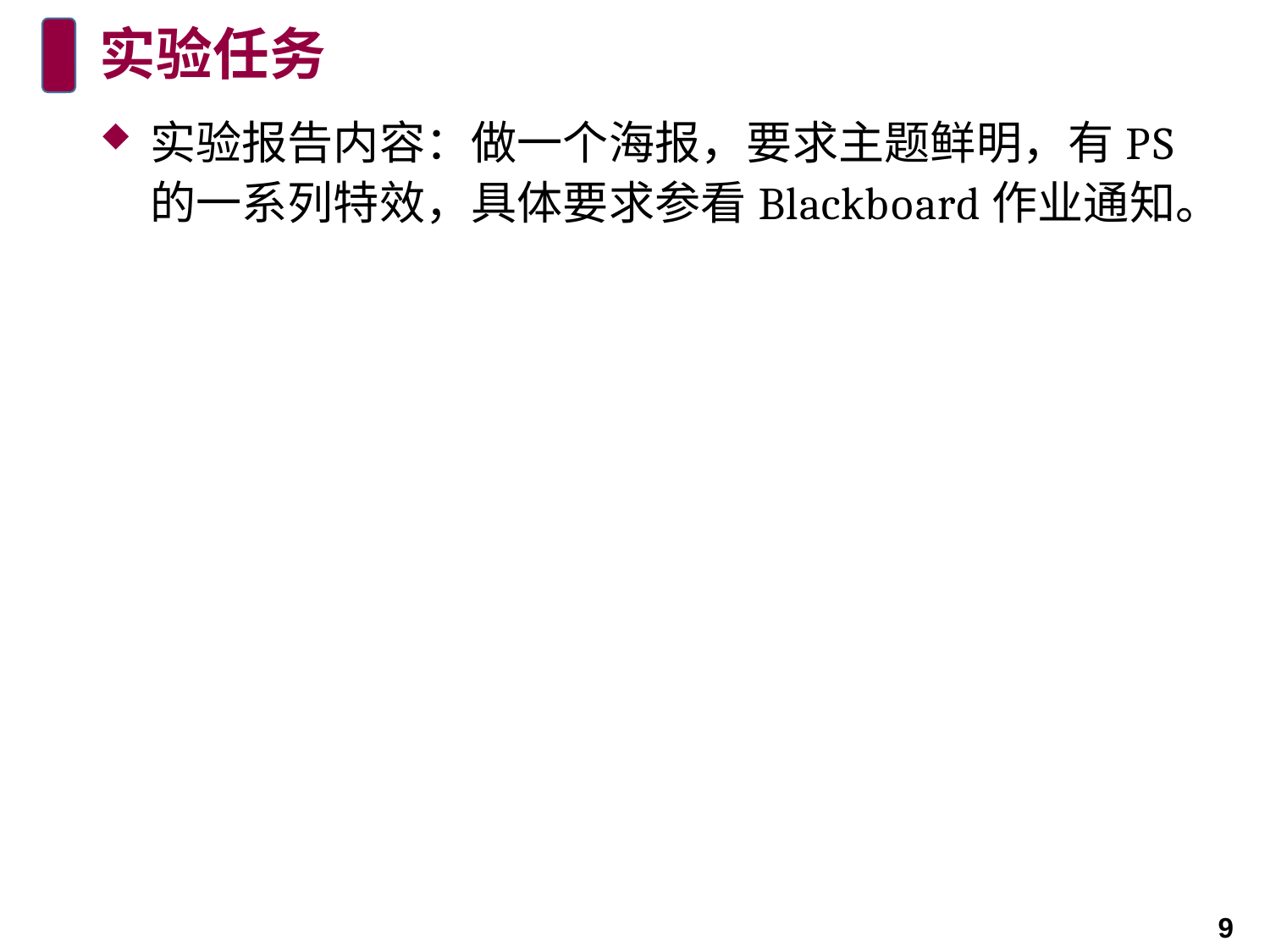

# 实验任务
实验报告内容：做一个海报，要求主题鲜明，有PS的一系列特效，具体要求参看Blackboard作业通知。

9